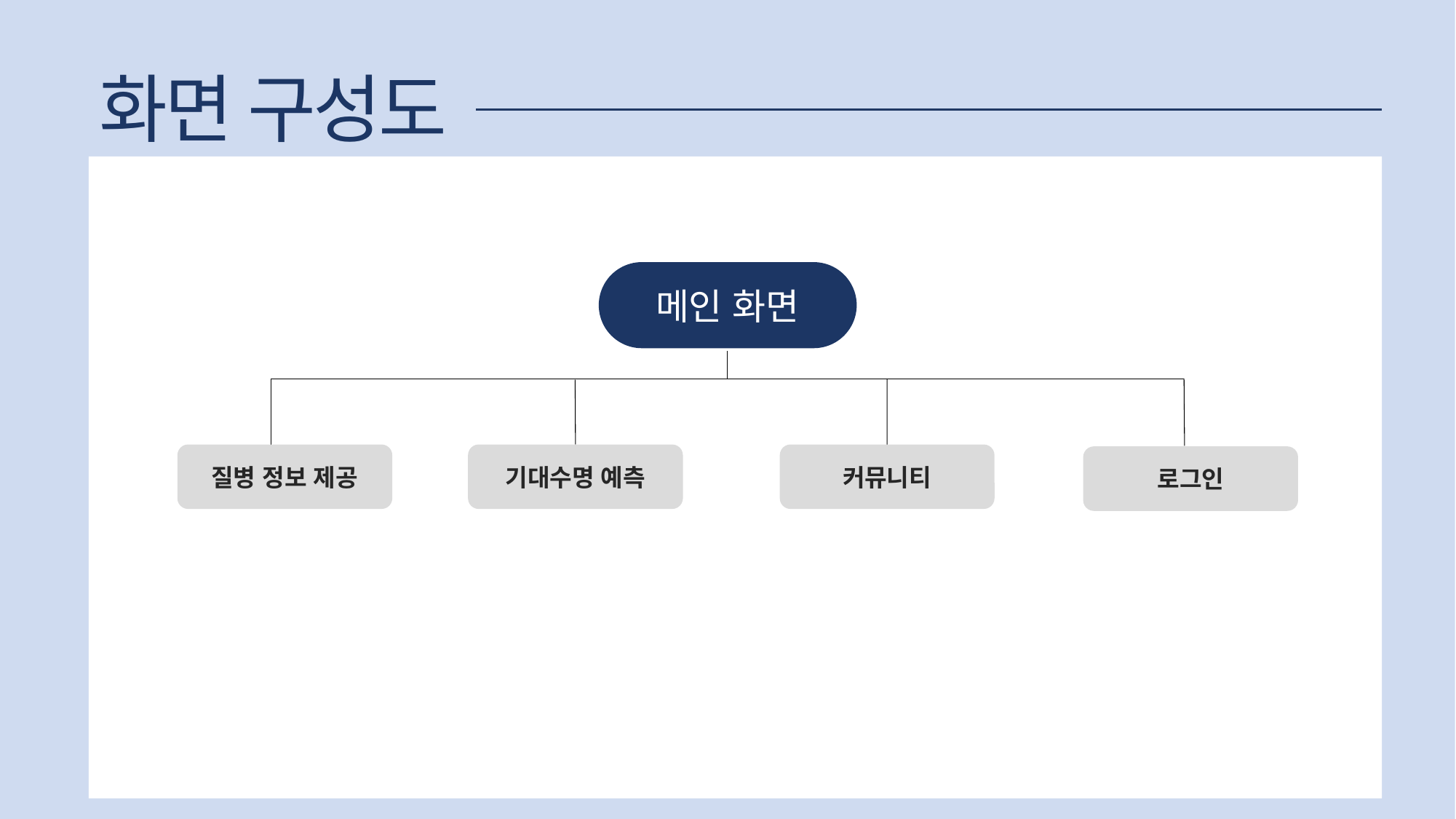

화면 구성도

메인 화면
질병 정보 제공
기대수명 예측
커뮤니티
로그인